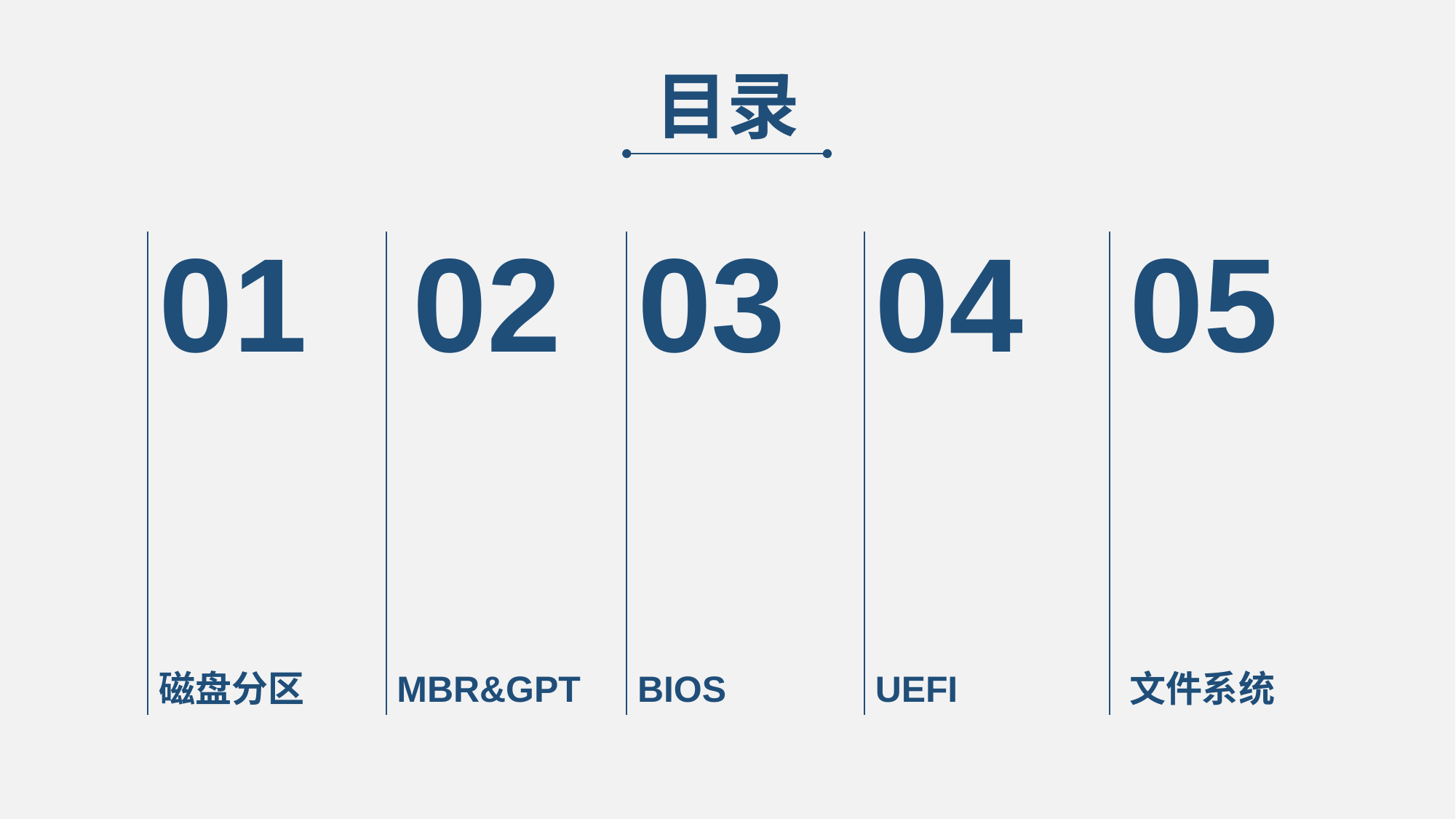

目录
02
01
03
04
05
BIOS
MBR&GPT
磁盘分区
UEFI

文件系统